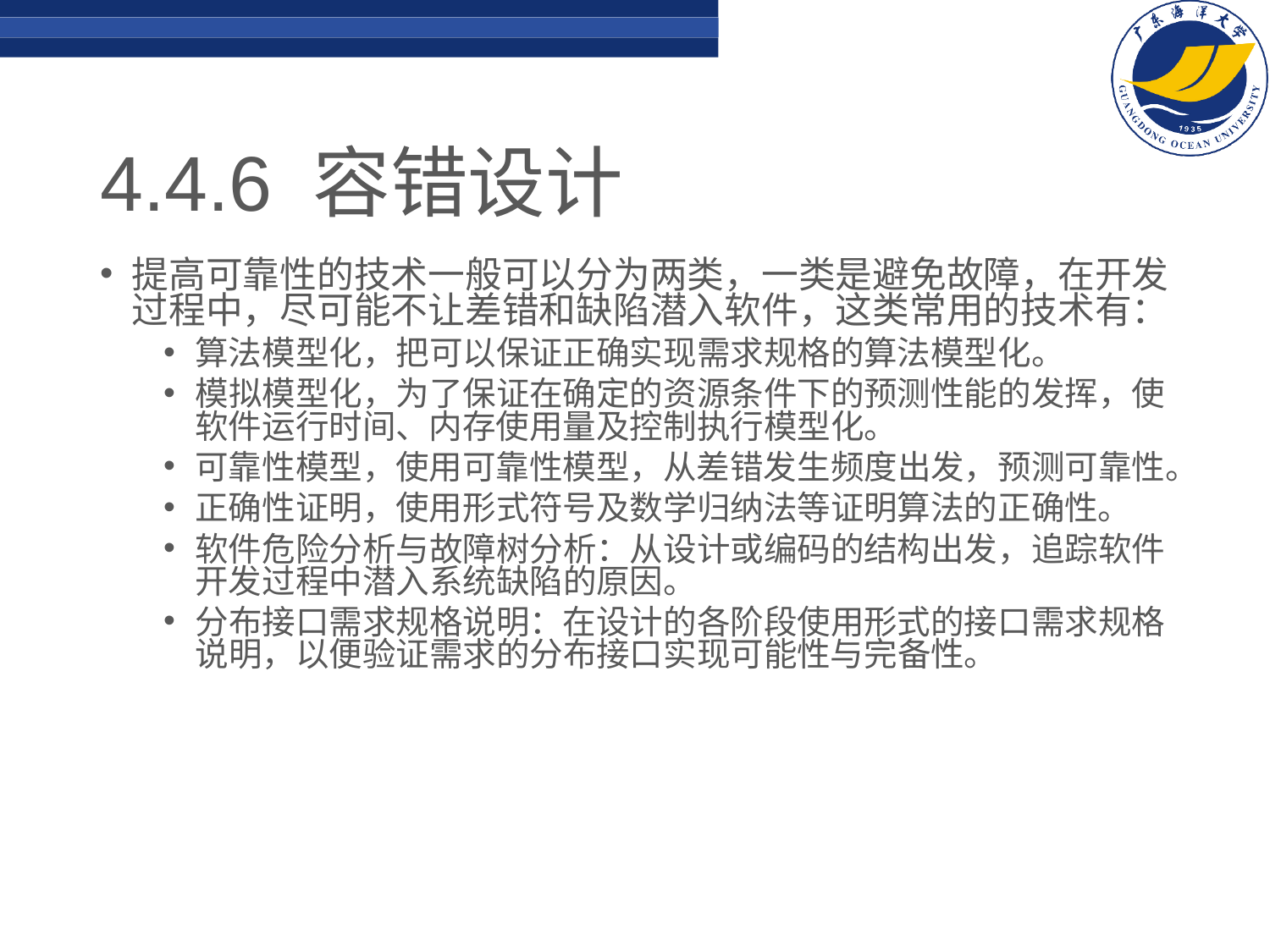

# 4.4.6 容错设计
提高可靠性的技术一般可以分为两类，一类是避免故障，在开发过程中，尽可能不让差错和缺陷潜入软件，这类常用的技术有：
算法模型化，把可以保证正确实现需求规格的算法模型化。
模拟模型化，为了保证在确定的资源条件下的预测性能的发挥，使软件运行时间、内存使用量及控制执行模型化。
可靠性模型，使用可靠性模型，从差错发生频度出发，预测可靠性。
正确性证明，使用形式符号及数学归纳法等证明算法的正确性。
软件危险分析与故障树分析：从设计或编码的结构出发，追踪软件开发过程中潜入系统缺陷的原因。
分布接口需求规格说明：在设计的各阶段使用形式的接口需求规格说明，以便验证需求的分布接口实现可能性与完备性。
39